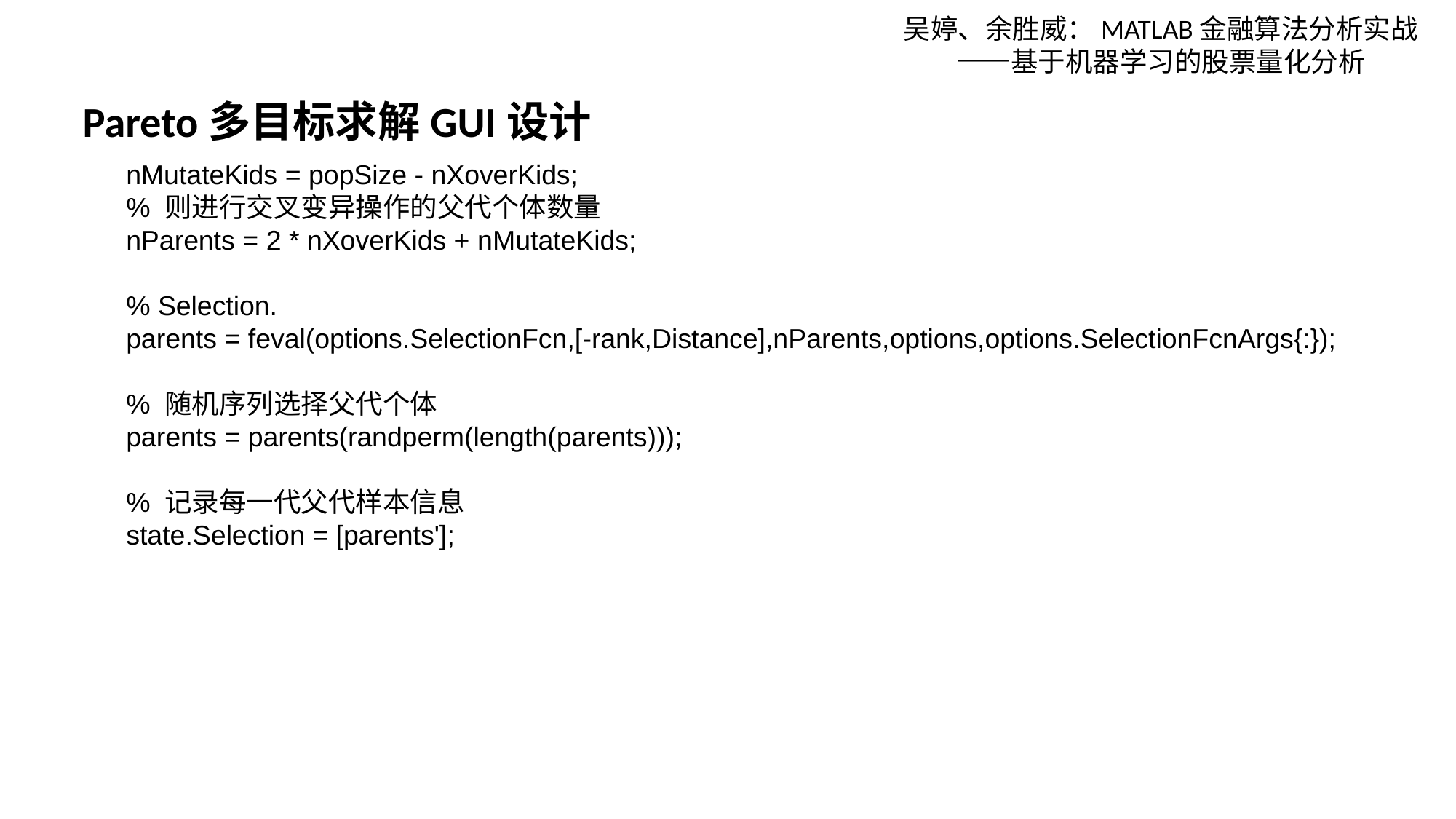

吴婷、余胜威：MATLAB金融算法分析实战——基于机器学习的股票量化分析
Pareto多目标求解GUI设计
nMutateKids = popSize - nXoverKids;
% 则进行交叉变异操作的父代个体数量
nParents = 2 * nXoverKids + nMutateKids;

% Selection.
parents = feval(options.SelectionFcn,[-rank,Distance],nParents,options,options.SelectionFcnArgs{:});

% 随机序列选择父代个体
parents = parents(randperm(length(parents)));

% 记录每一代父代样本信息
state.Selection = [parents'];